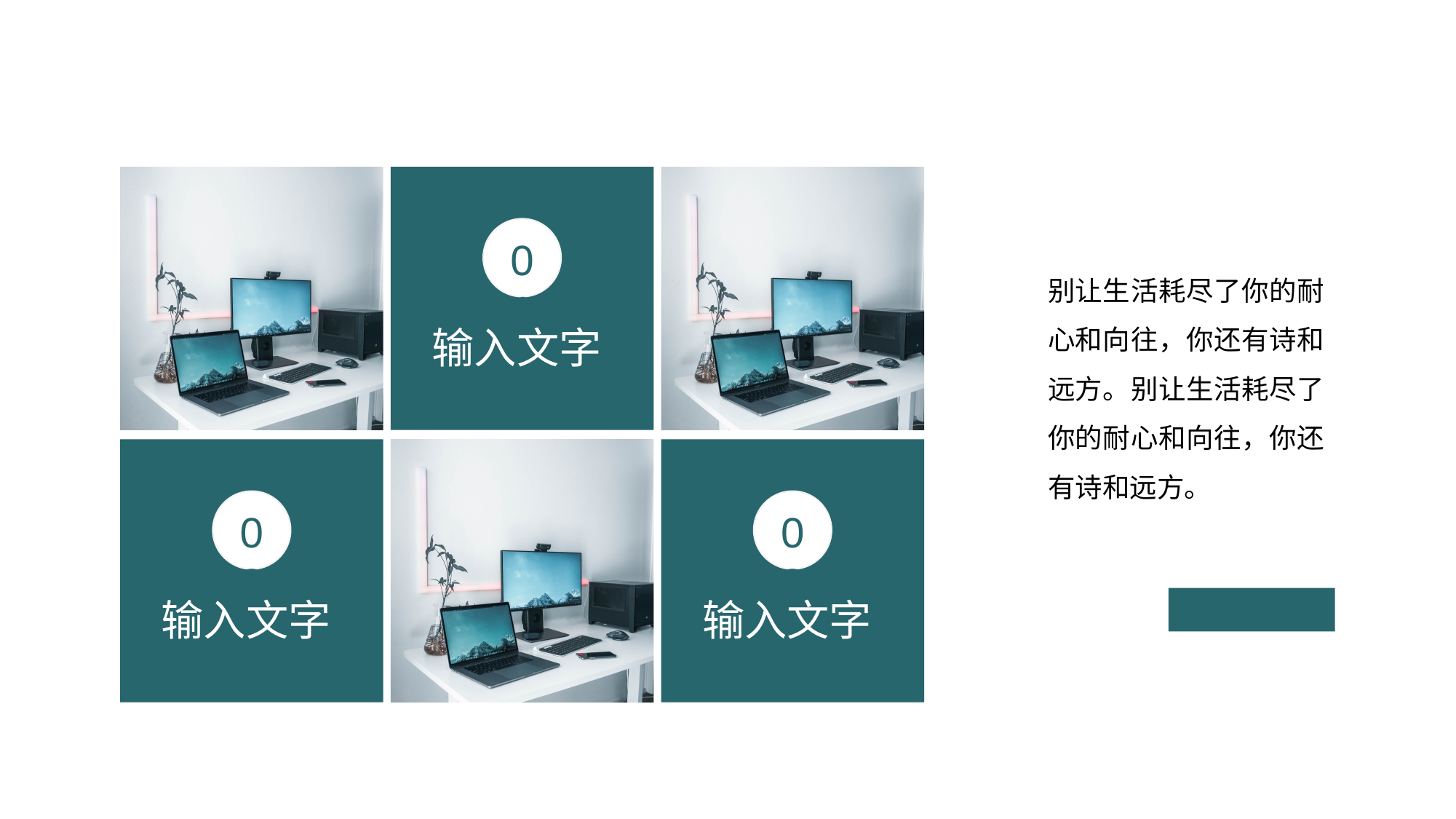

01
输入文字
别让生活耗尽了你的耐心和向往，你还有诗和远方。别让生活耗尽了你的耐心和向往，你还有诗和远方。

02
输入文字

03
输入文字